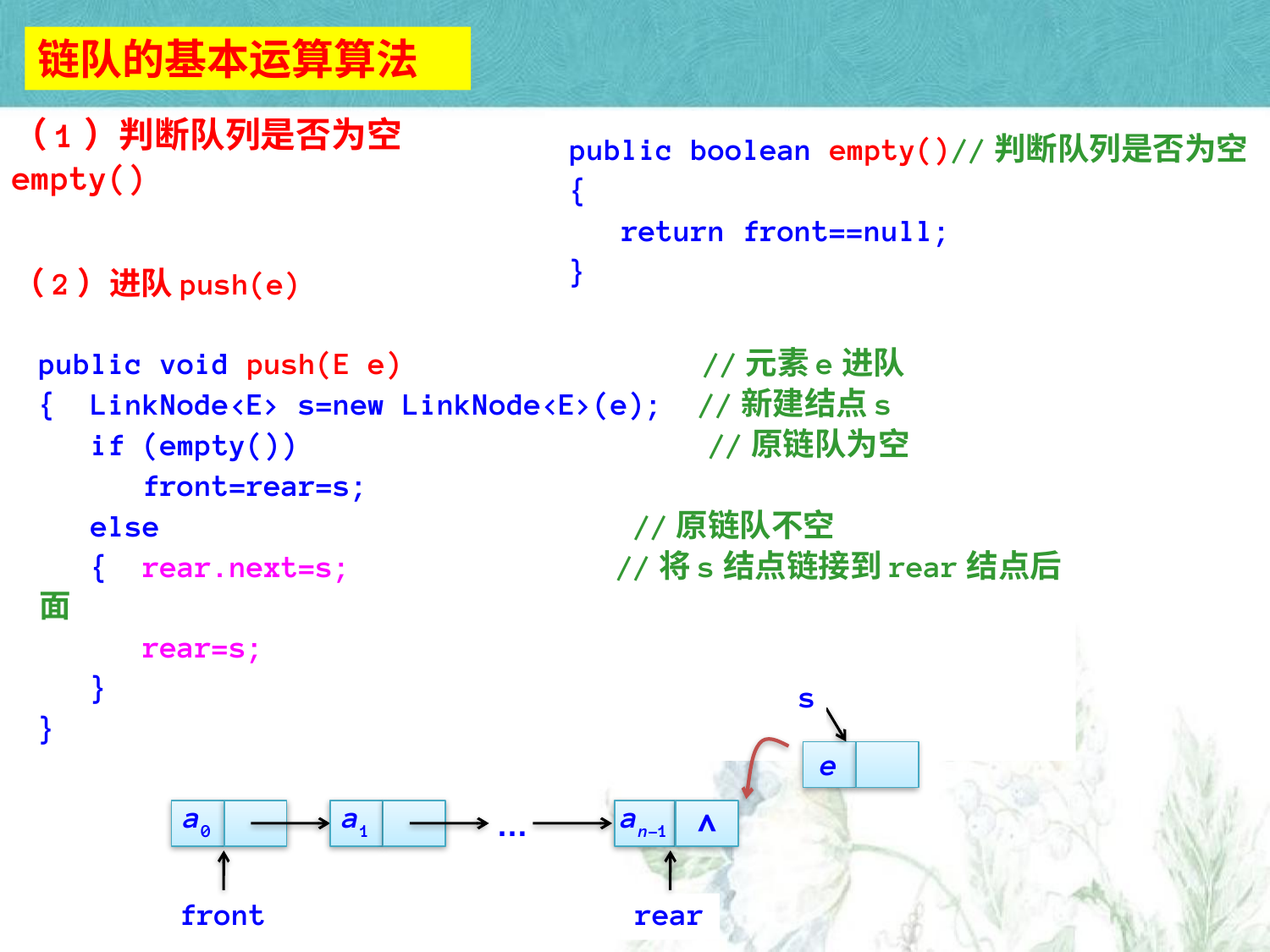

链队的基本运算算法
（1）判断队列是否为空empty()
public boolean empty()//判断队列是否为空
{
   return front==null;
}
（2）进队push(e)
public void push(E e)		         //元素e进队
{  LinkNode<E> s=new LinkNode<E>(e);  //新建结点s
   if (empty())			  //原链队为空
      front=rear=s;
   else				     //原链队不空
   {  rear.next=s;		    //将s结点链接到rear结点后面
      rear=s;
   }
}
s

e

a0

a1

an-1
∧

…

front
rear